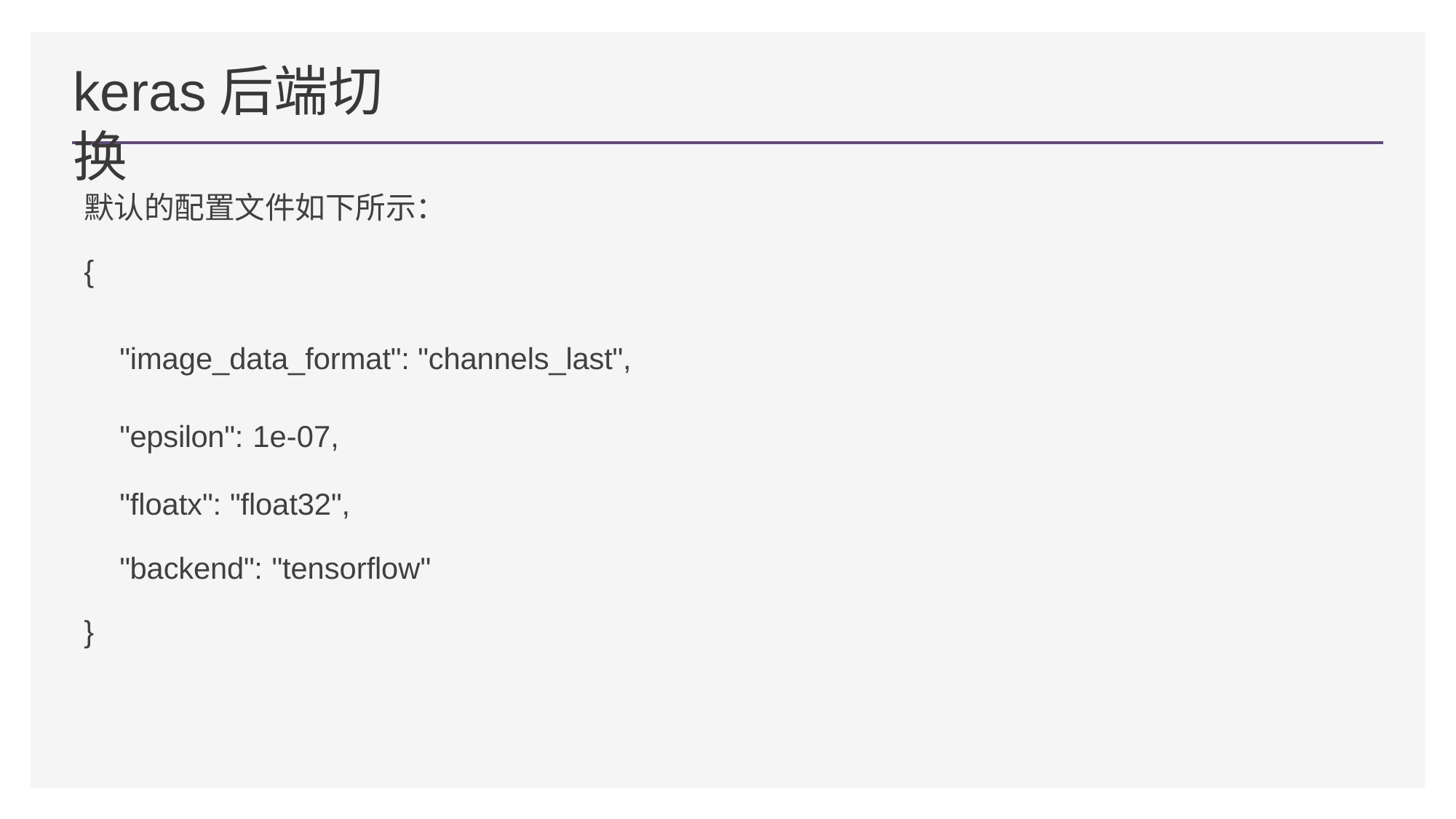

# keras后端切换
默认的配置文件如下所示：

{
"image_data_format": "channels_last",  "epsilon": 1e-07,
"floatx": "float32",

"backend": "tensorflow"

}